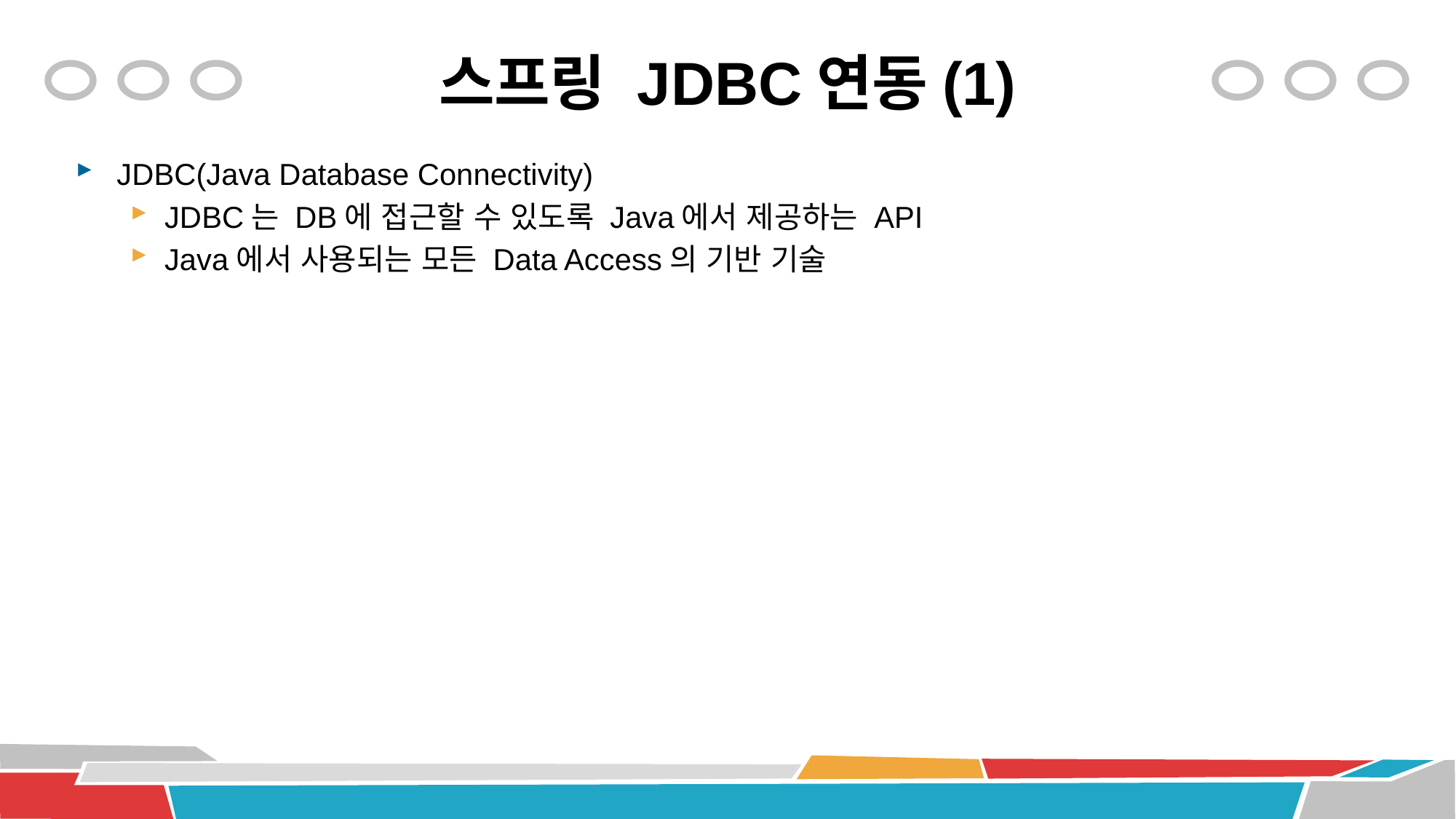

# 스프링 JDBC연동(1)
JDBC(Java Database Connectivity)
JDBC는 DB에 접근할 수 있도록 Java에서 제공하는 API
Java에서 사용되는 모든 Data Access의 기반 기술